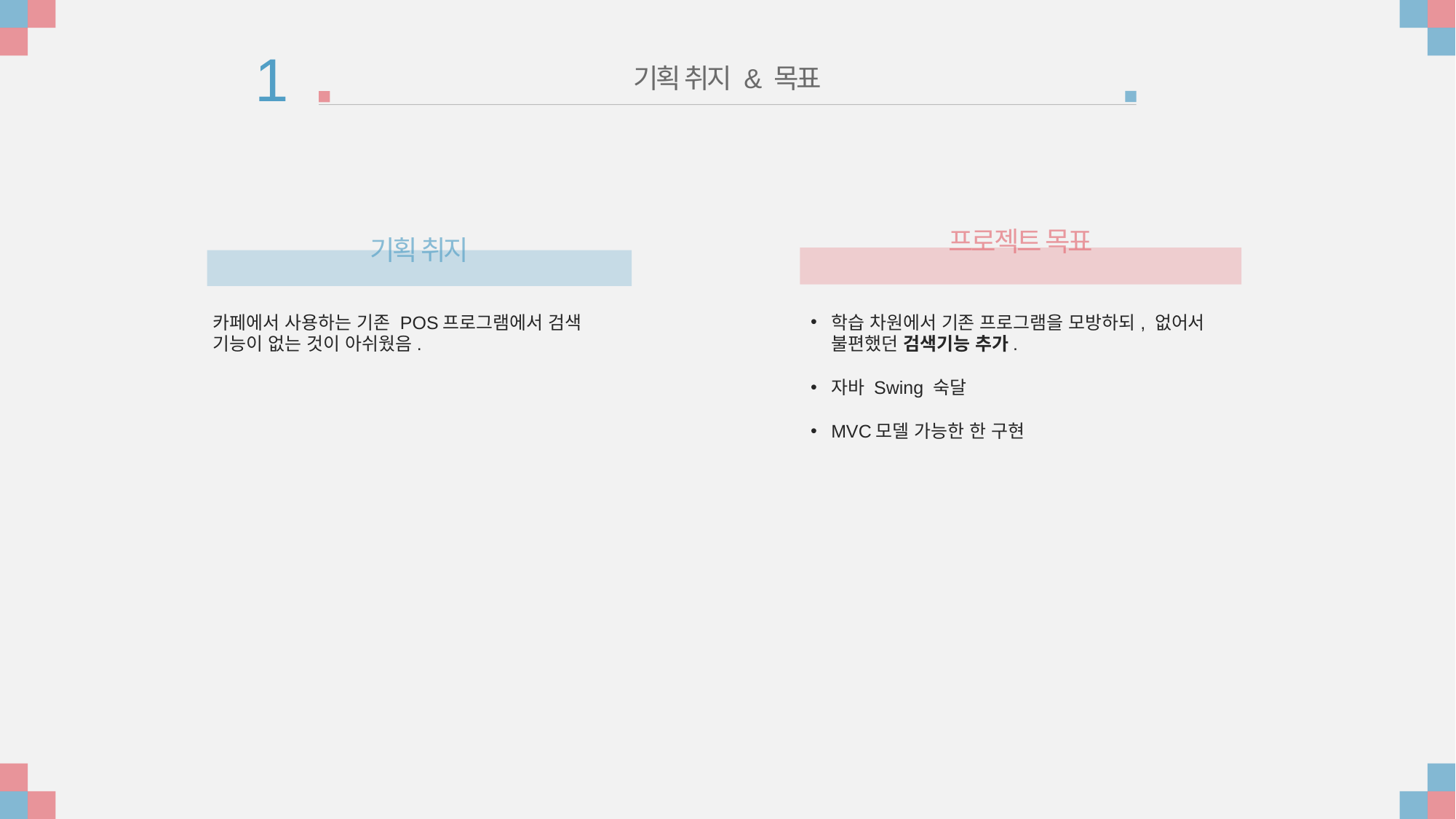

1
기획 취지 & 목표

프로젝트 목표

기획 취지

학습 차원에서 기존 프로그램을 모방하되, 없어서 불편했던 검색기능 추가.

자바 Swing 숙달

MVC모델 가능한 한 구현
카페에서 사용하는 기존 POS프로그램에서 검색 기능이 없는 것이 아쉬웠음.